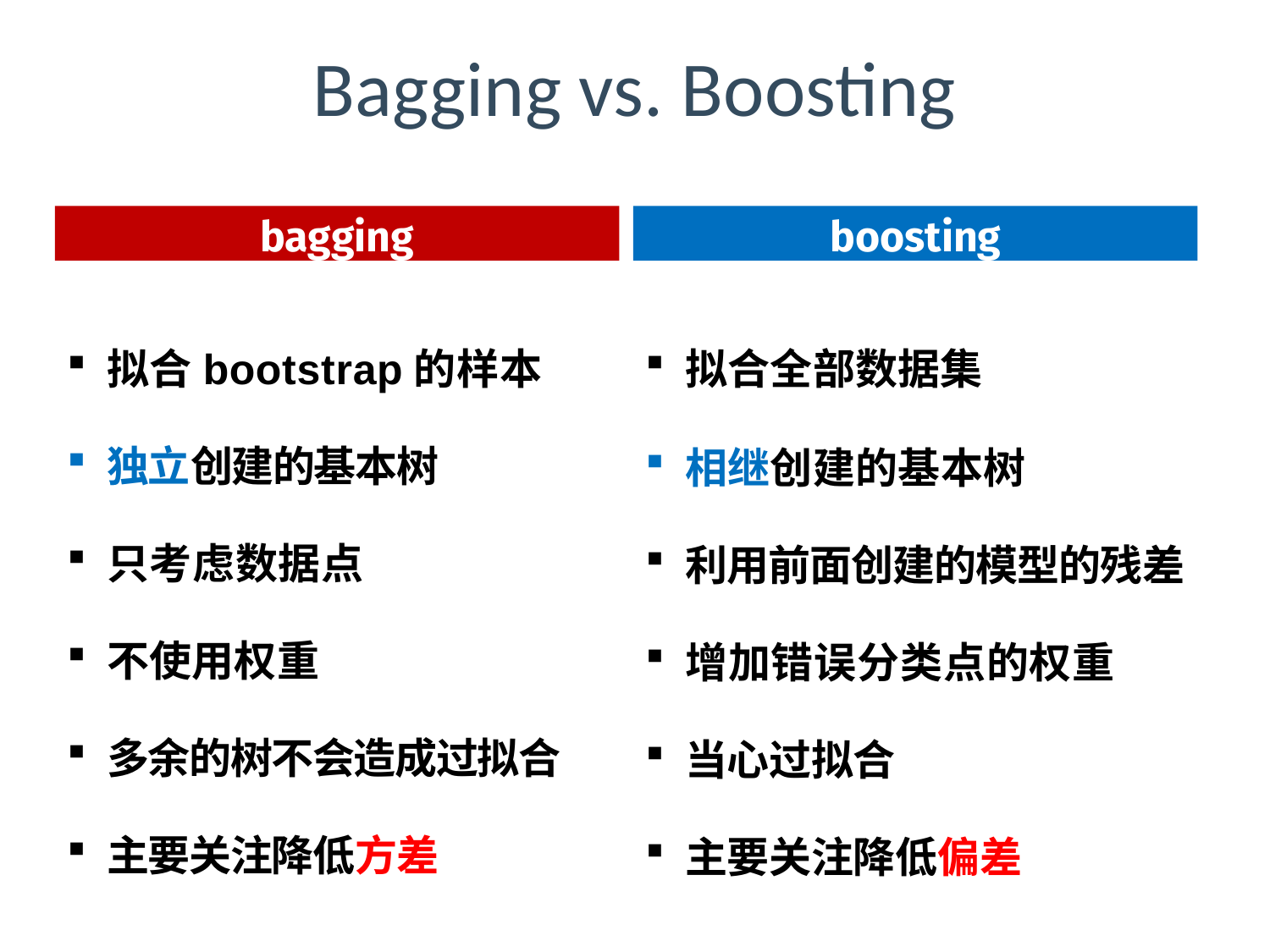

# Bagging vs. Boosting
bagging
boosting
拟合bootstrap的样本
独立创建的基本树
只考虑数据点
不使用权重
多余的树不会造成过拟合
主要关注降低方差
拟合全部数据集
相继创建的基本树
利用前面创建的模型的残差
增加错误分类点的权重
当心过拟合
主要关注降低偏差